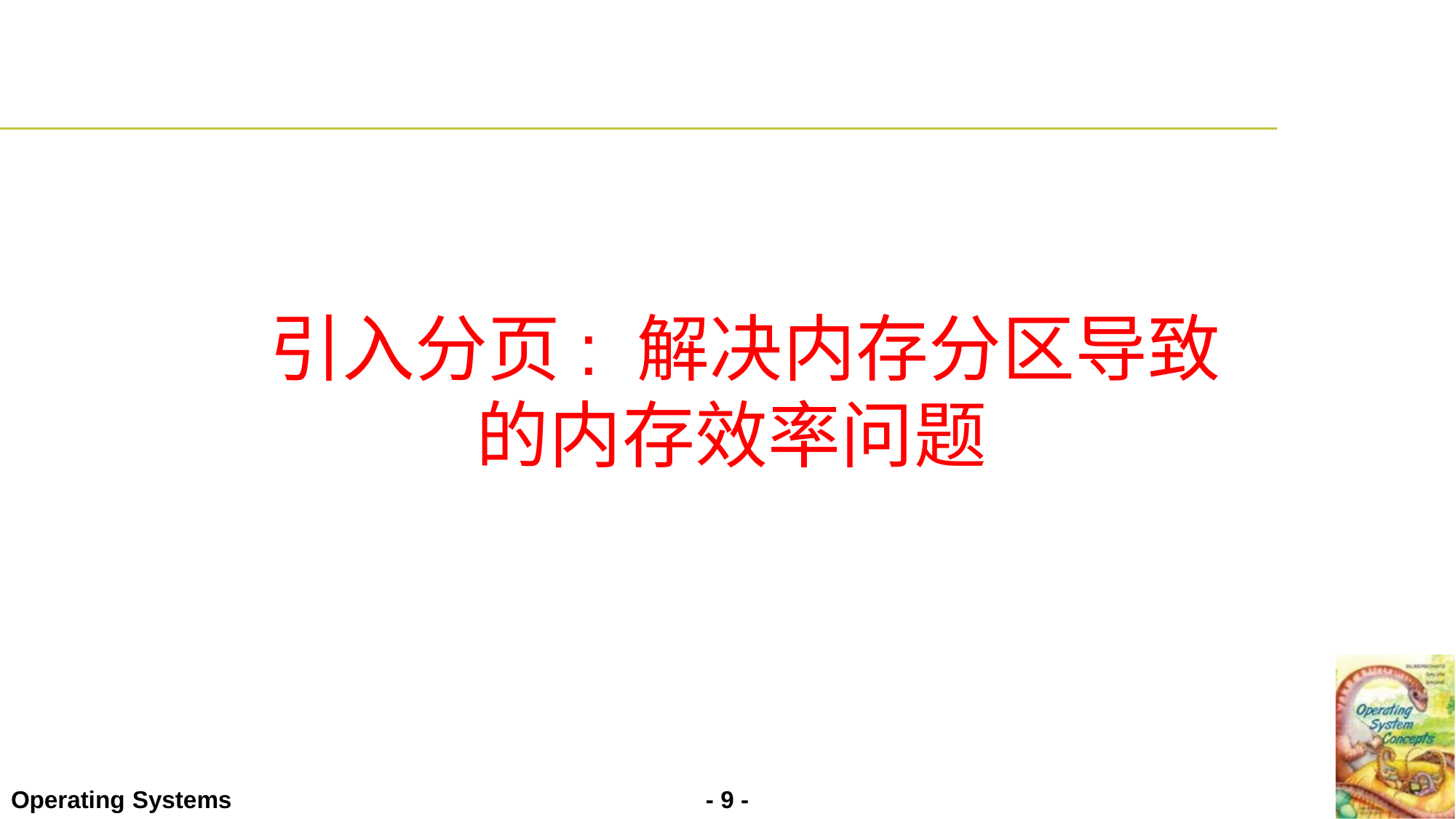

引入分页: 解决内存分区导致
的内存效率问题

- 9 -
Operating Systems